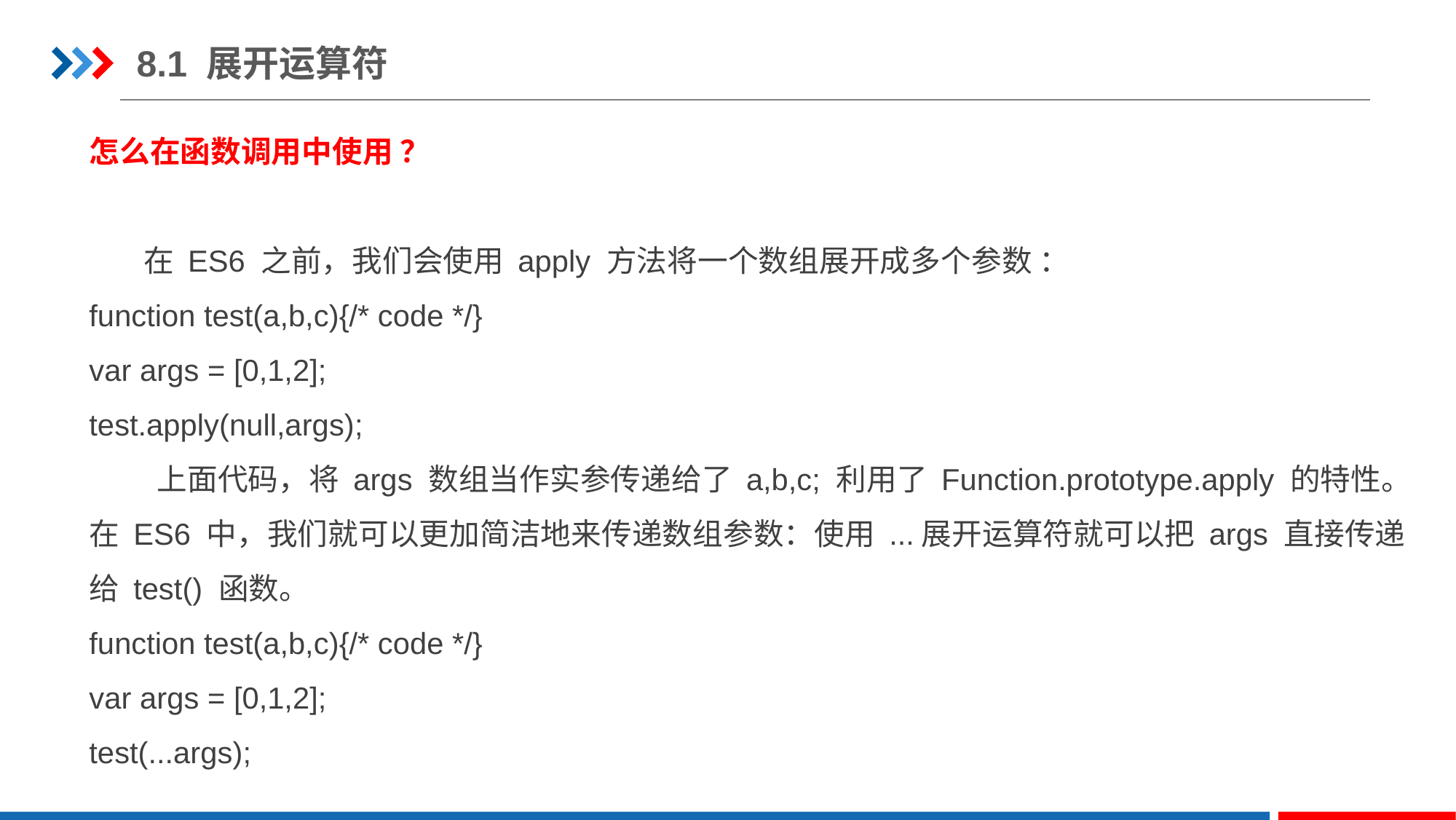

8.1 展开运算符
怎么在函数调用中使用 ？

       在 ES6 之前，我们会使用 apply 方法将一个数组展开成多个参数 ：
function test(a,b,c){/* code */}
var args = [0,1,2];
test.apply(null,args);
         上面代码，将 args 数组当作实参传递给了 a,b,c; 利用了 Function.prototype.apply 的特性。
在 ES6 中，我们就可以更加简洁地来传递数组参数：使用 ...展开运算符就可以把 args 直接传递
给 test() 函数。
function test(a,b,c){/* code */}
var args = [0,1,2];
test(...args);